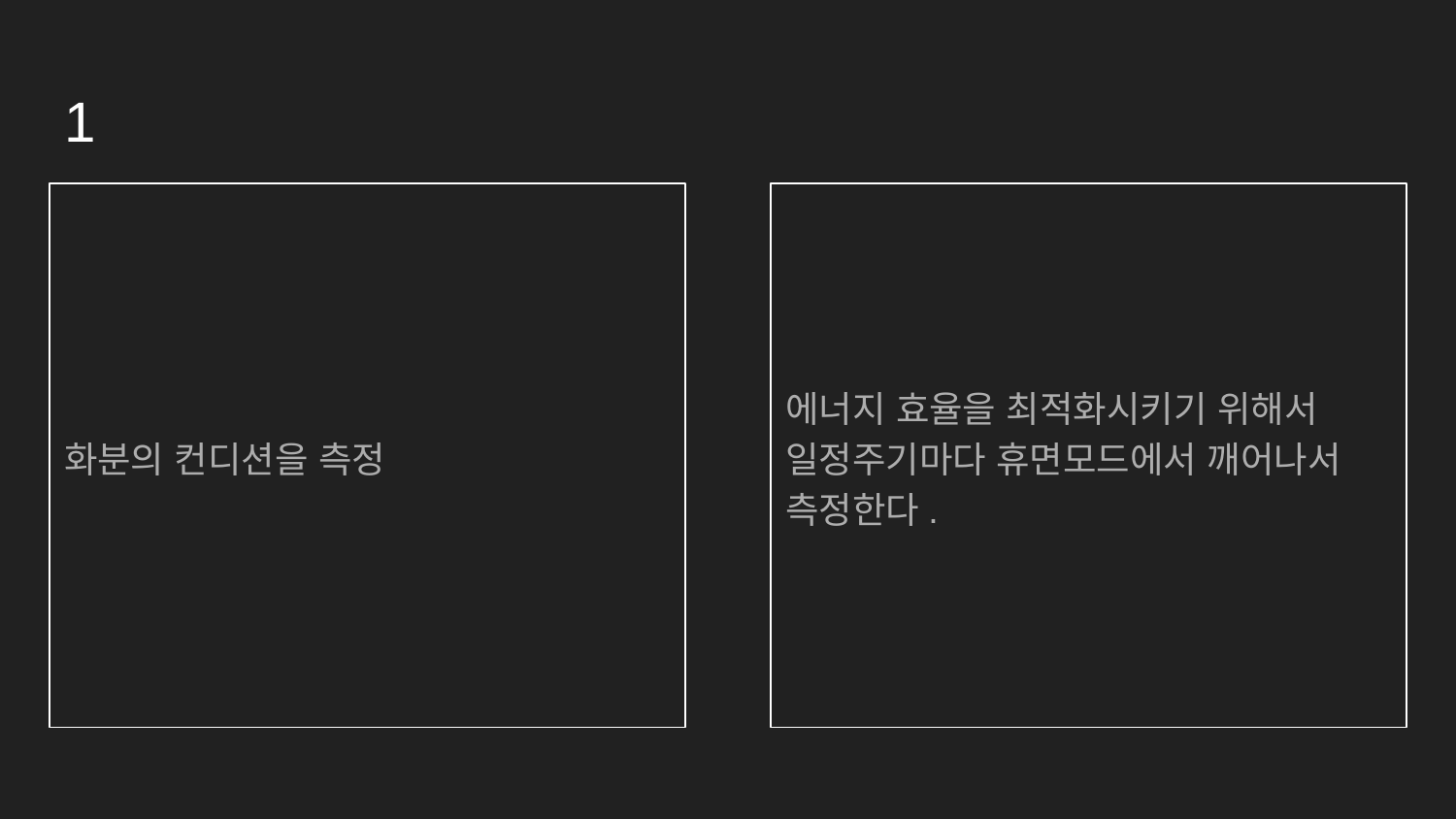

# 1
화분의 컨디션을 측정
에너지 효율을 최적화시키기 위해서 일정주기마다 휴면모드에서 깨어나서 측정한다.